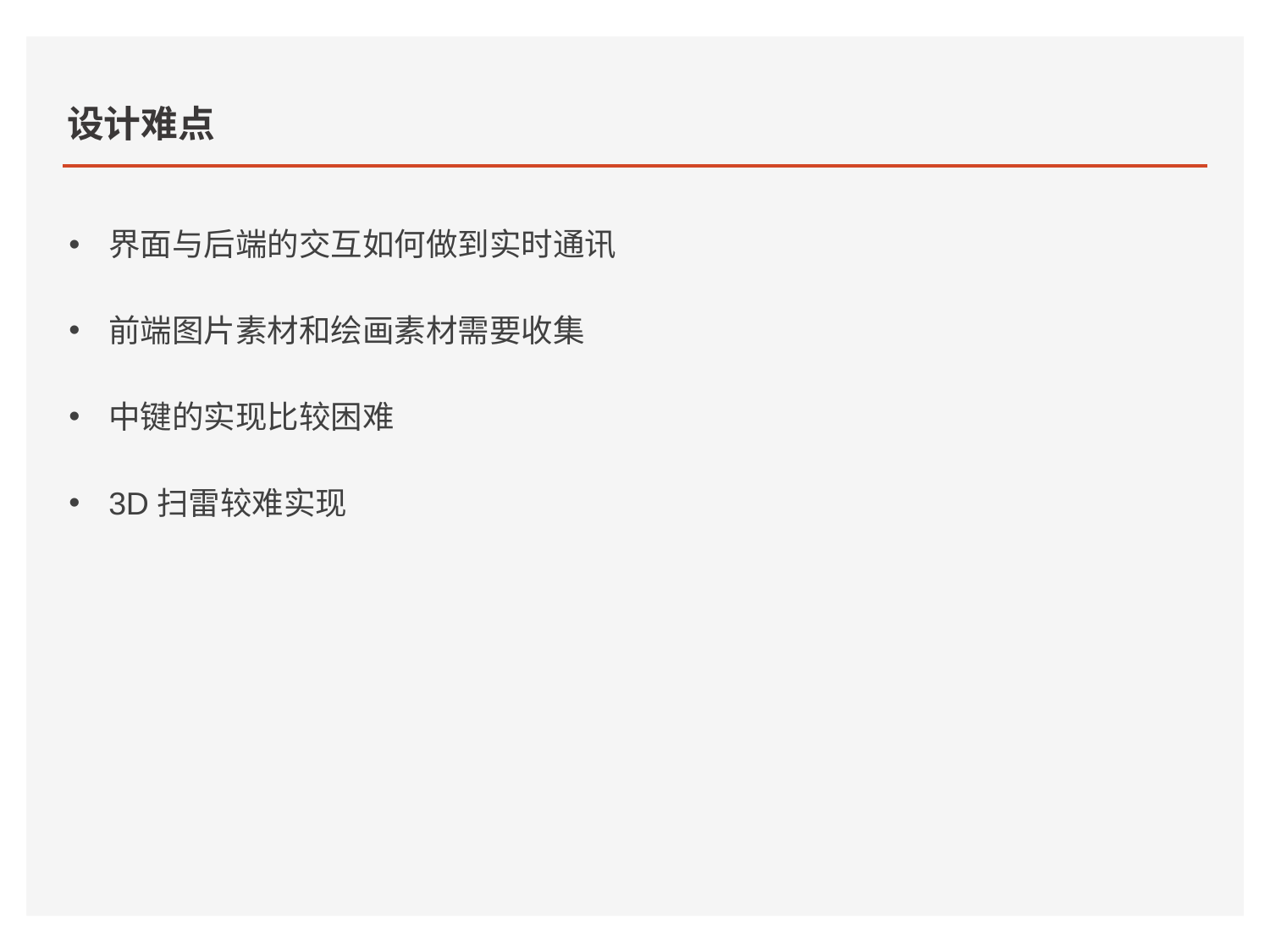

# 设计难点
界面与后端的交互如何做到实时通讯
前端图片素材和绘画素材需要收集
中键的实现比较困难
3D扫雷较难实现